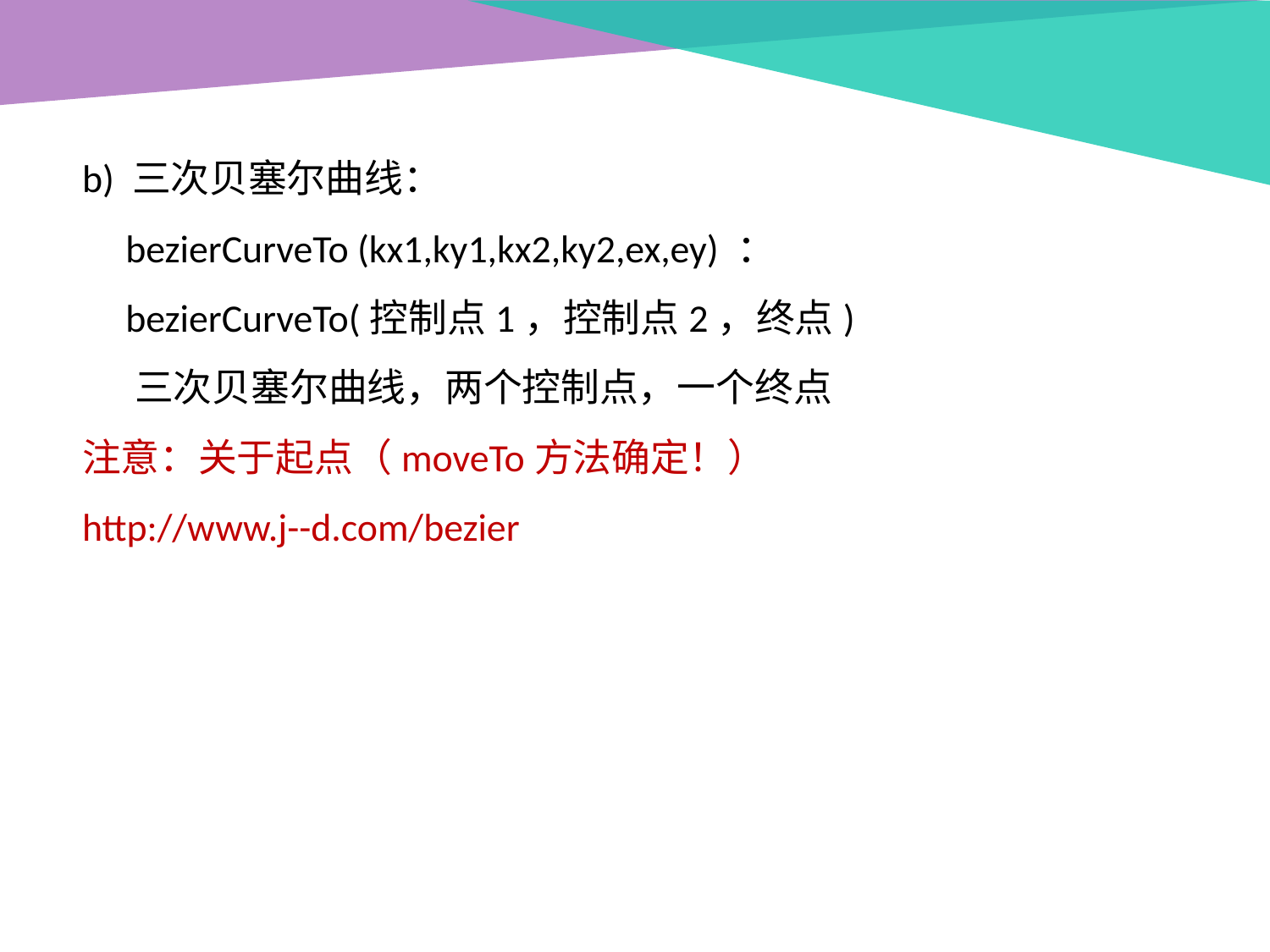

b) 三次贝塞尔曲线：
     bezierCurveTo (kx1,ky1,kx2,ky2,ex,ey) ：
     bezierCurveTo(控制点1，控制点2，终点)
     三次贝塞尔曲线，两个控制点，一个终点
注意：关于起点（moveTo方法确定！）
http://www.j--d.com/bezier